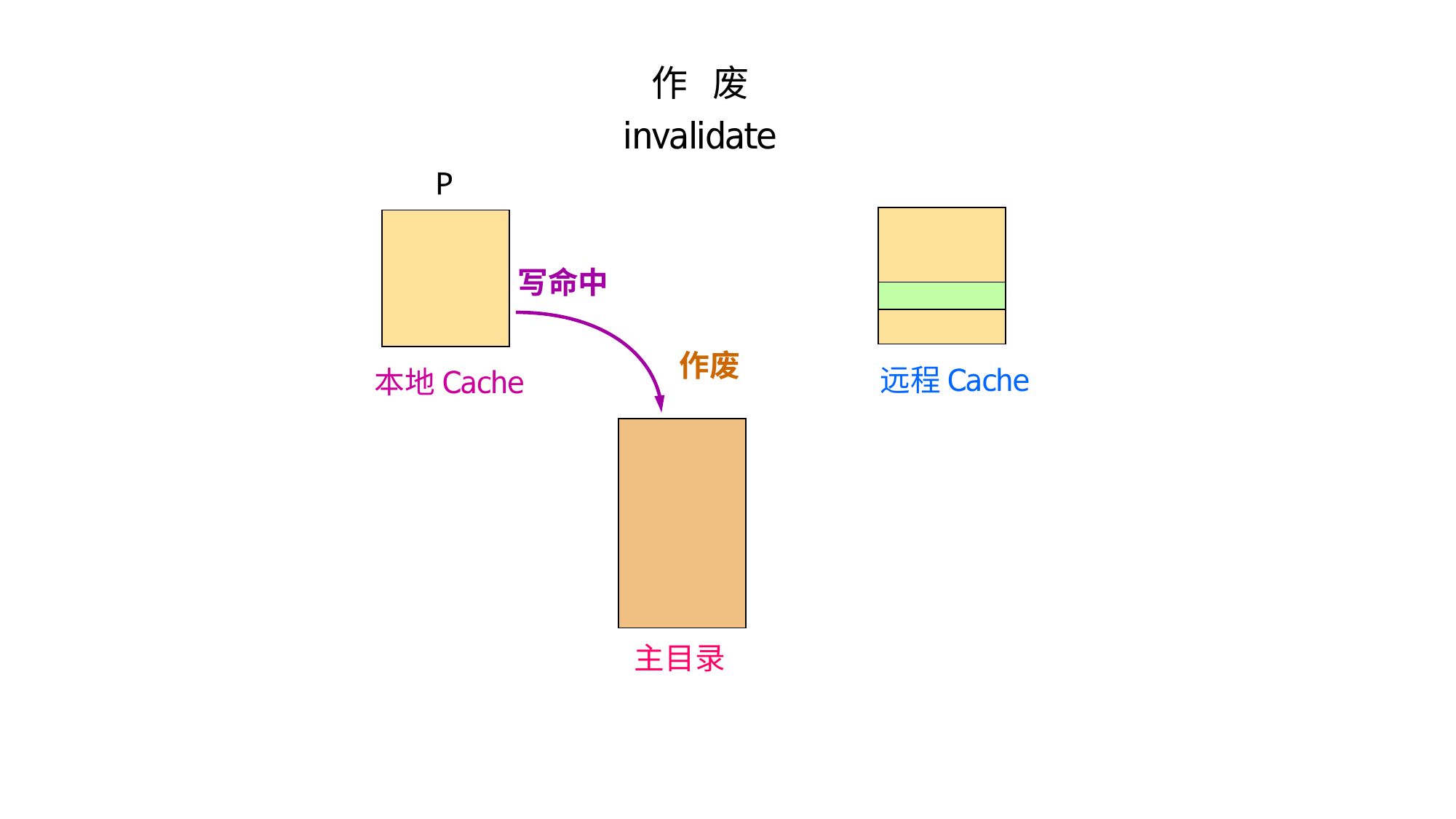

作   废
invalidate
P

写命中

作废
远程Cache
本地Cache

主目录